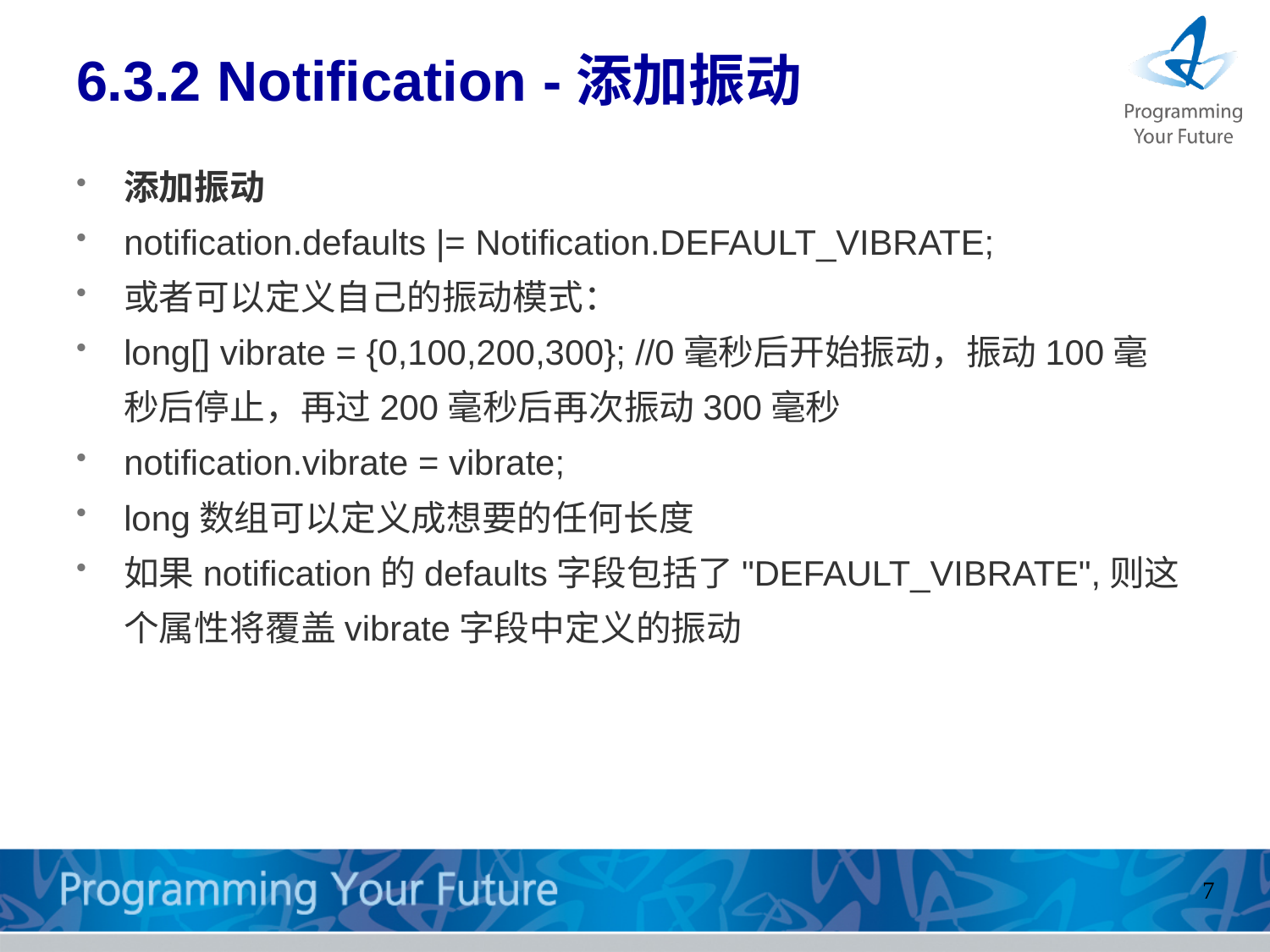

# 6.3.2 Notification -添加振动
添加振动
notification.defaults |= Notification.DEFAULT_VIBRATE;
或者可以定义自己的振动模式：
long[] vibrate = {0,100,200,300}; //0毫秒后开始振动，振动100毫秒后停止，再过200毫秒后再次振动300毫秒
notification.vibrate = vibrate;
long数组可以定义成想要的任何长度
如果notification的defaults字段包括了"DEFAULT_VIBRATE",则这个属性将覆盖vibrate字段中定义的振动